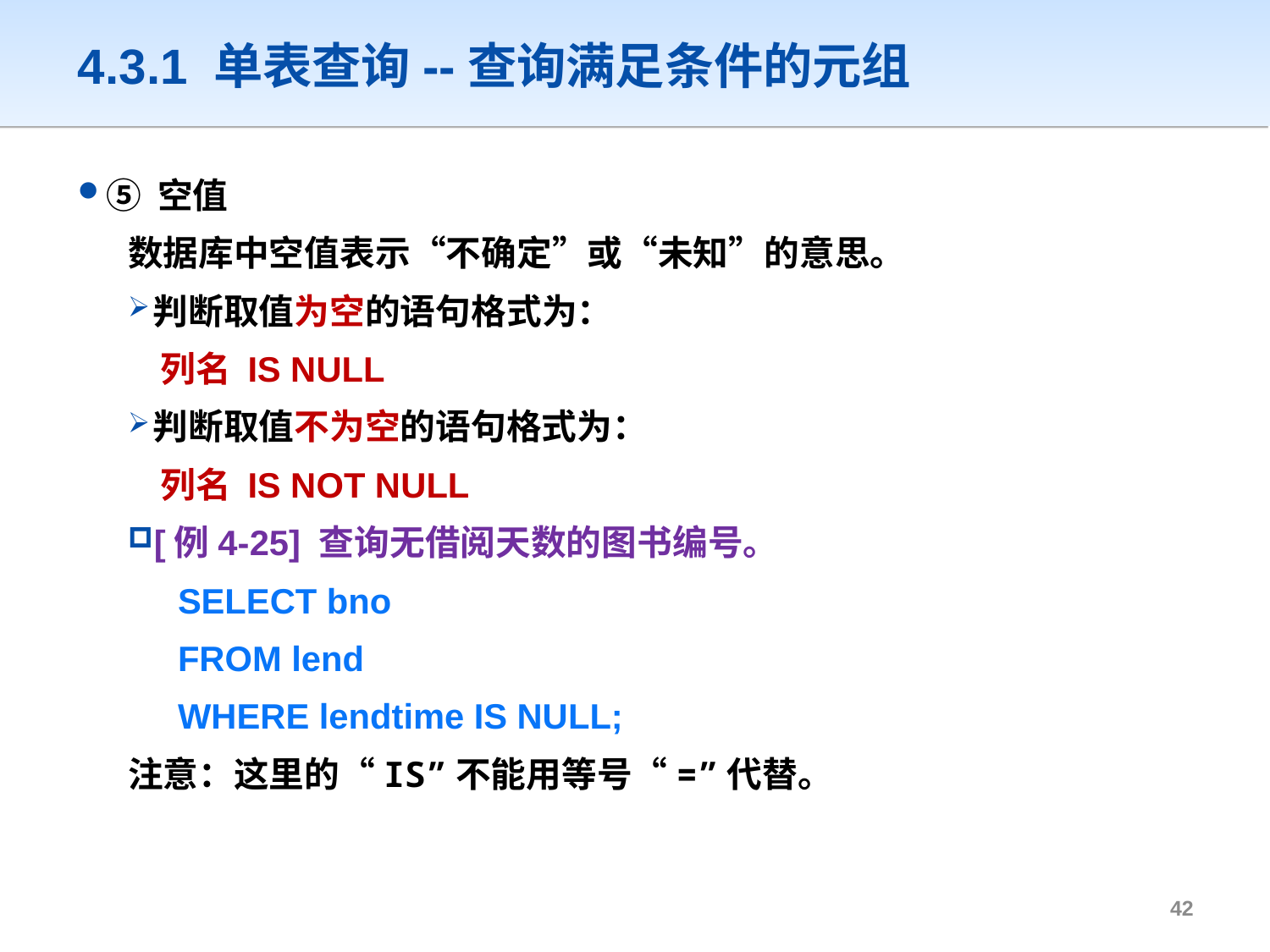

# 4.3.1 单表查询--查询满足条件的元组
⑤ 空值
数据库中空值表示“不确定”或“未知”的意思。
判断取值为空的语句格式为：
   列名 IS NULL
判断取值不为空的语句格式为：
   列名 IS NOT NULL
[例4-25] 查询无借阅天数的图书编号。
SELECT bno
FROM lend
WHERE lendtime IS NULL;
注意：这里的“IS”不能用等号“=”代替。

42